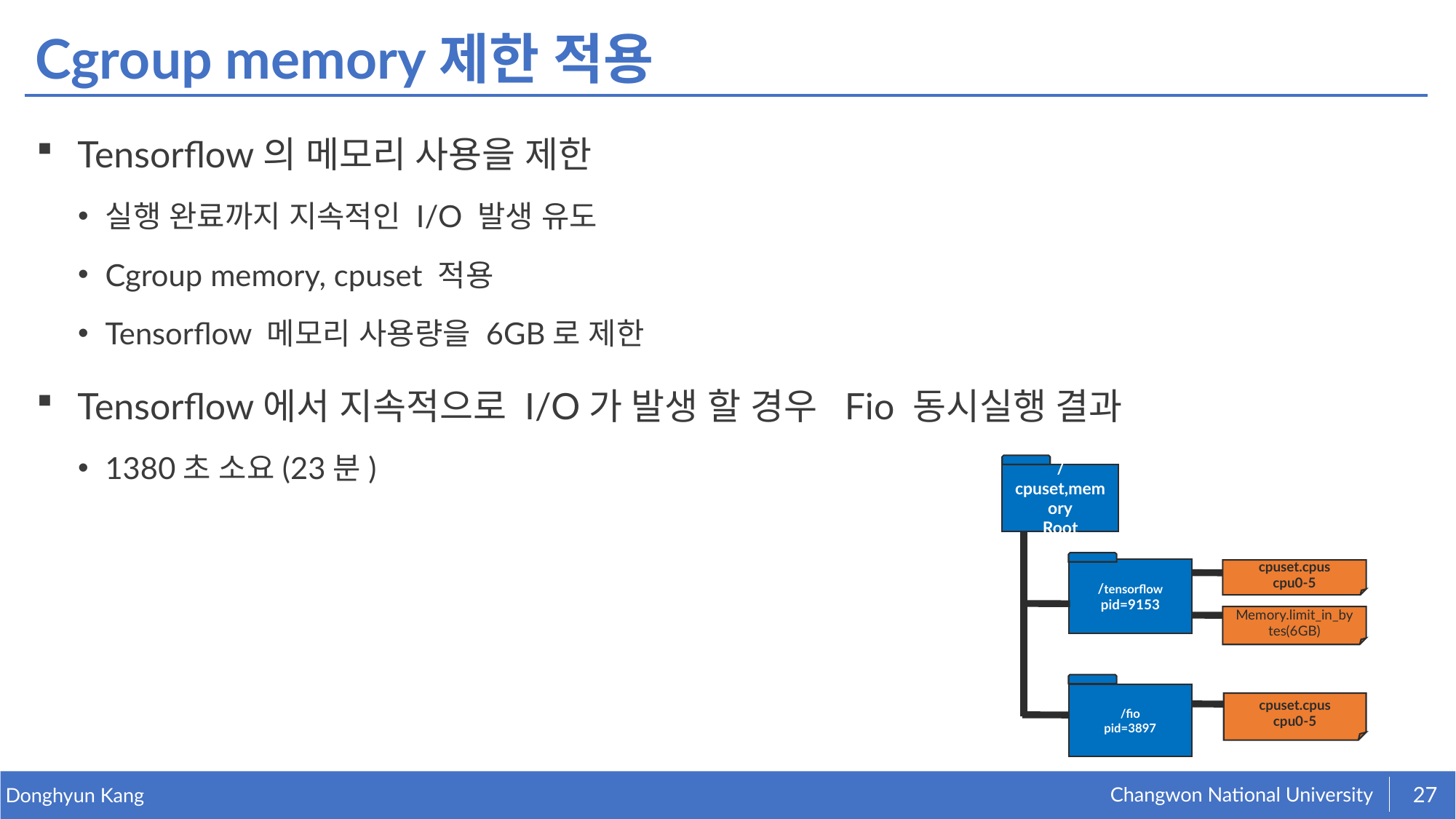

# Cgroup memory제한 적용
Tensorflow의 메모리 사용을 제한
실행 완료까지 지속적인 I/O 발생 유도
Cgroup memory, cpuset 적용
Tensorflow 메모리 사용량을 6GB로 제한
Tensorflow에서 지속적으로 I/O가 발생 할 경우  Fio 동시실행 결과
1380초 소요(23분)

/cpuset,memory
Root

/tensorflow
pid=9153
cpuset.cpus
cpu0-5

/fio
pid=3897
cpuset.cpus
cpu0-5
Memory.limit_in_bytes(6GB)
27